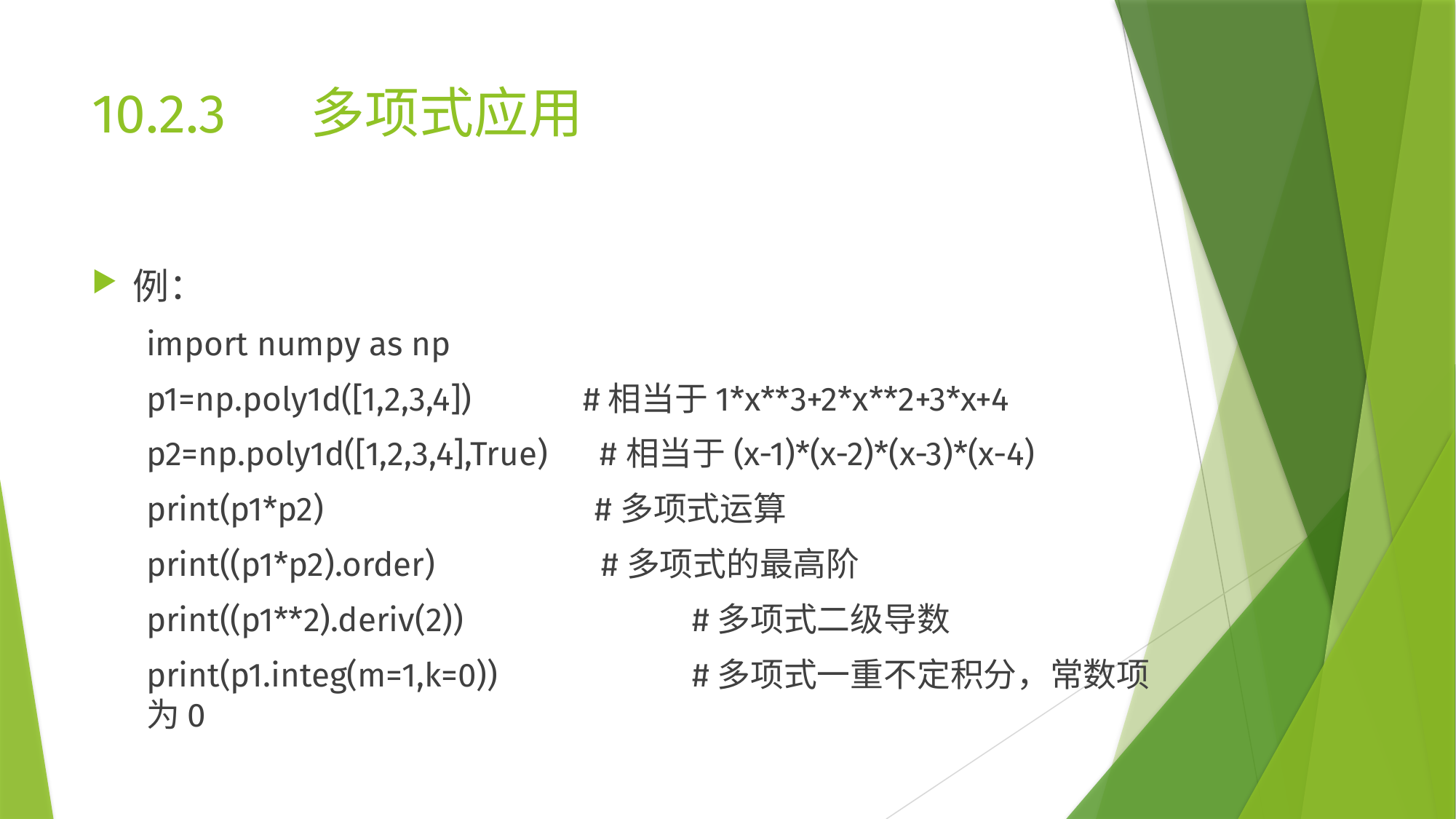

# 10.2.3	多项式应用
例：
import numpy as np
p1=np.poly1d([1,2,3,4])           	#相当于1*x**3+2*x**2+3*x+4
p2=np.poly1d([1,2,3,4],True)      #相当于(x-1)*(x-2)*(x-3)*(x-4)
print(p1*p2)                               #多项式运算
print((p1*p2).order)                   #多项式的最高阶
print((p1**2).deriv(2))              	#多项式二级导数
print(p1.integ(m=1,k=0))           	#多项式一重不定积分，常数项为0